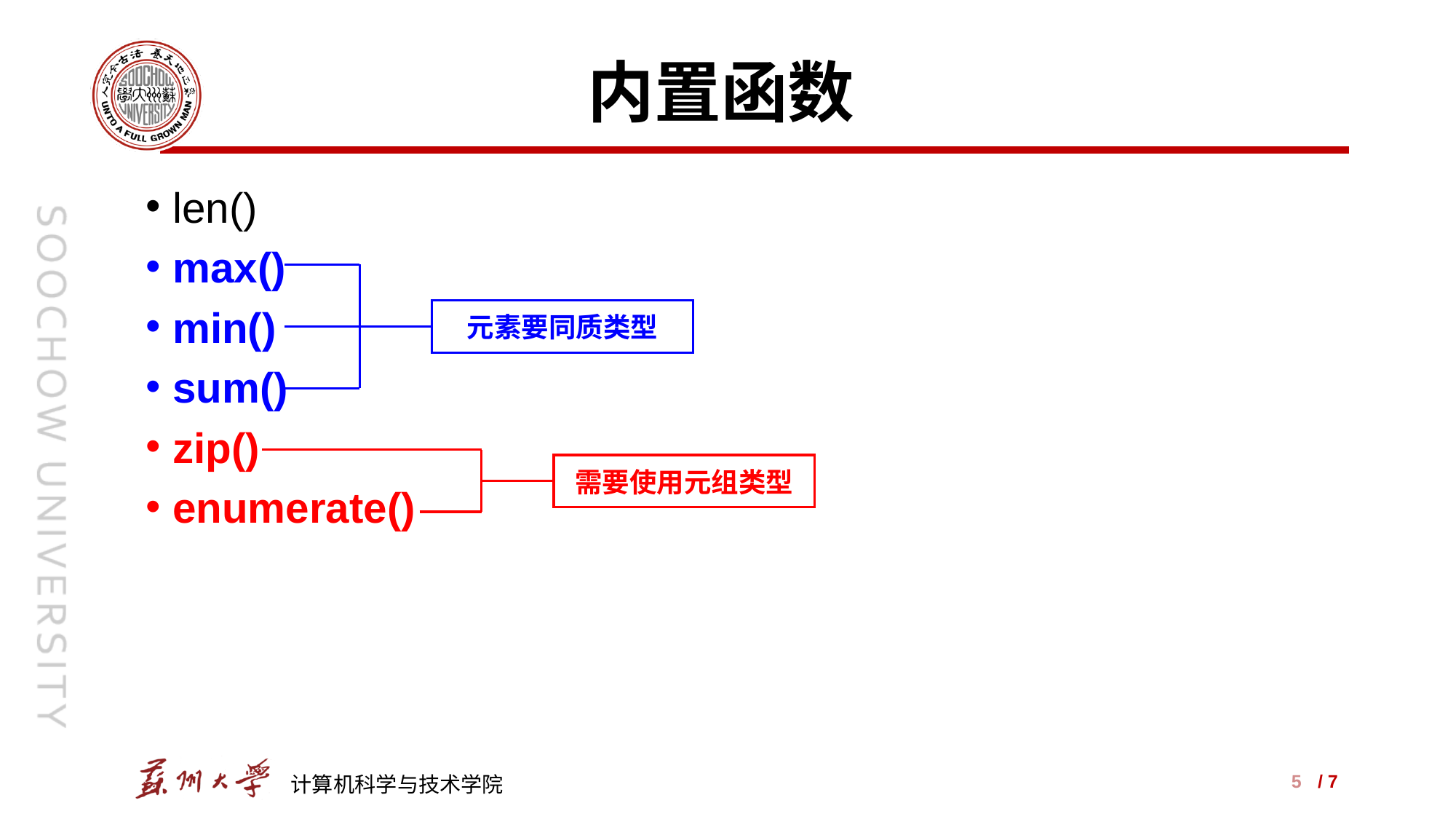

# 内置函数
len()
max()
min()
sum()
zip()
enumerate()
元素要同质类型
需要使用元组类型
5